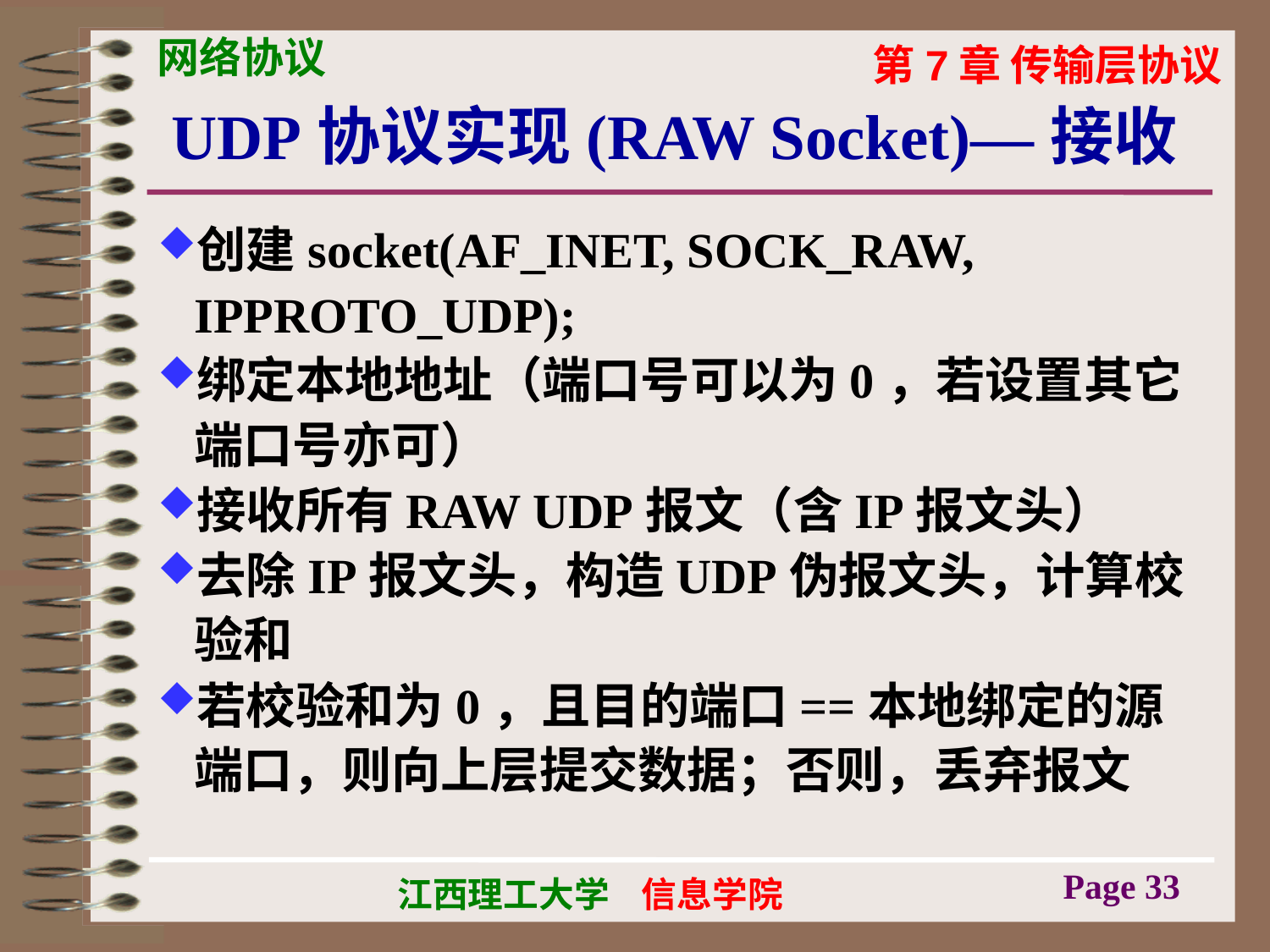

# UDP协议实现(RAW Socket)—接收
创建socket(AF_INET, SOCK_RAW, IPPROTO_UDP);
绑定本地地址（端口号可以为0，若设置其它端口号亦可）
接收所有RAW UDP报文（含IP报文头）
去除IP报文头，构造UDP伪报文头，计算校验和
若校验和为0，且目的端口==本地绑定的源端口，则向上层提交数据；否则，丢弃报文
Page 33